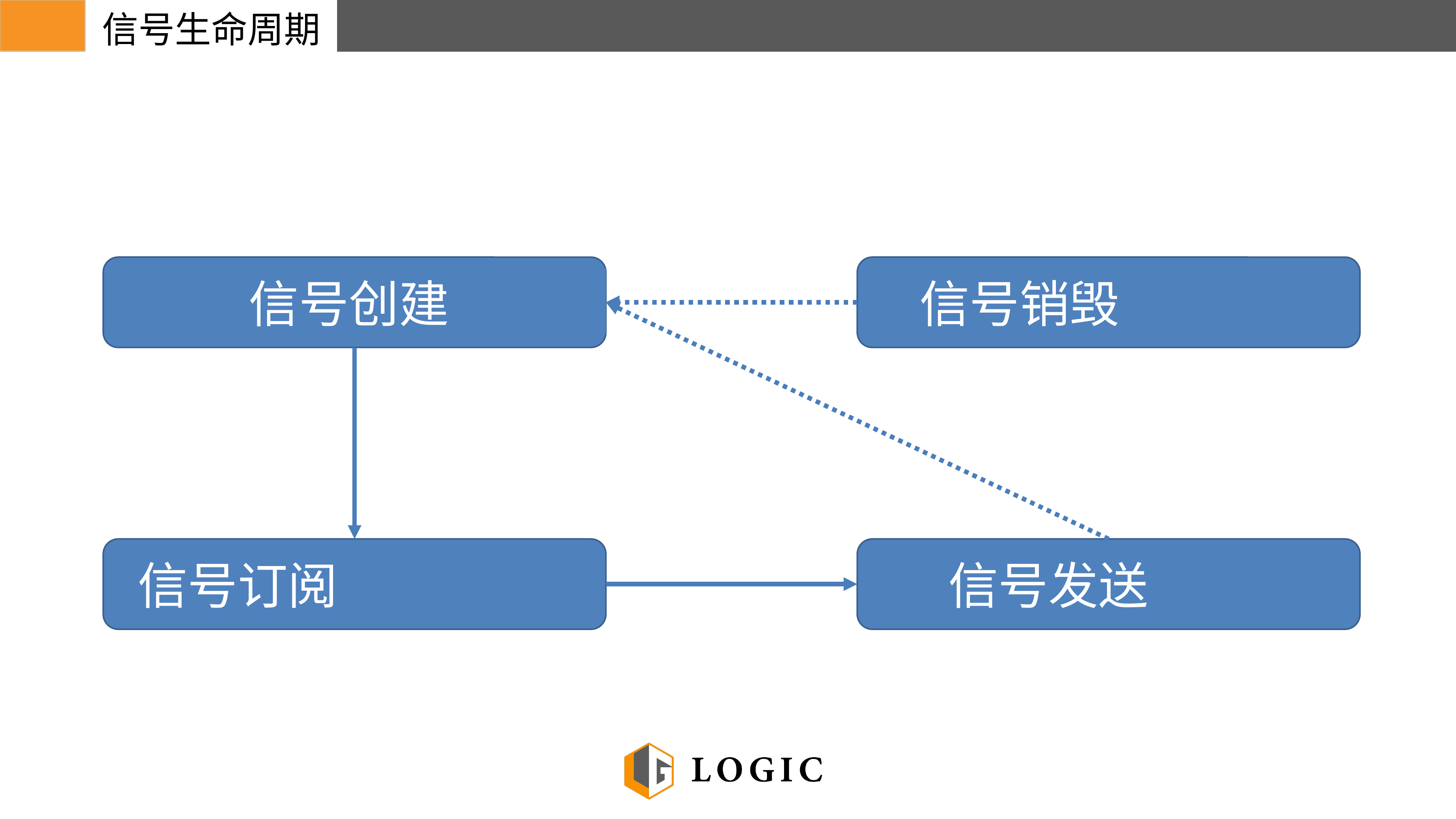

信号生命周期
信号销毁 dispose
信号创建

signal

信号发送 send
信号订阅 subscriber